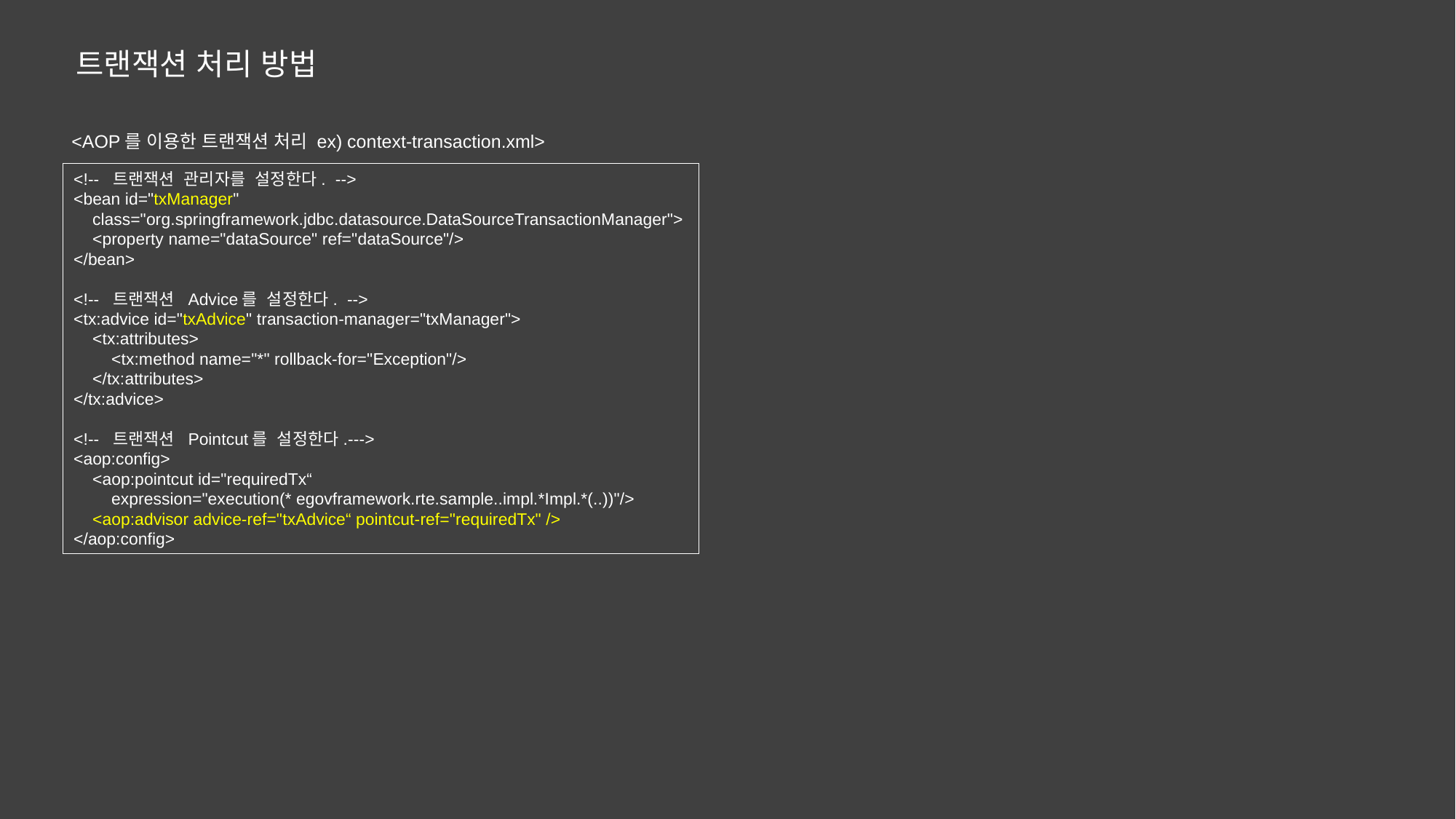

트랜잭션 처리 방법
<AOP를 이용한 트랜잭션 처리 ex) context-transaction.xml>
<!--  트랜잭션  관리자를  설정한다.  -->
<bean id="txManager"
    class="org.springframework.jdbc.datasource.DataSourceTransactionManager">
    <property name="dataSource" ref="dataSource"/>
</bean>

<!--  트랜잭션  Advice를  설정한다.  -->
<tx:advice id="txAdvice" transaction-manager="txManager">
    <tx:attributes>
        <tx:method name="*" rollback-for="Exception"/>
    </tx:attributes>
</tx:advice>

<!--  트랜잭션  Pointcut를  설정한다.--->
<aop:config>
    <aop:pointcut id="requiredTx“
        expression="execution(* egovframework.rte.sample..impl.*Impl.*(..))"/>
    <aop:advisor advice-ref="txAdvice“ pointcut-ref="requiredTx" />
</aop:config>